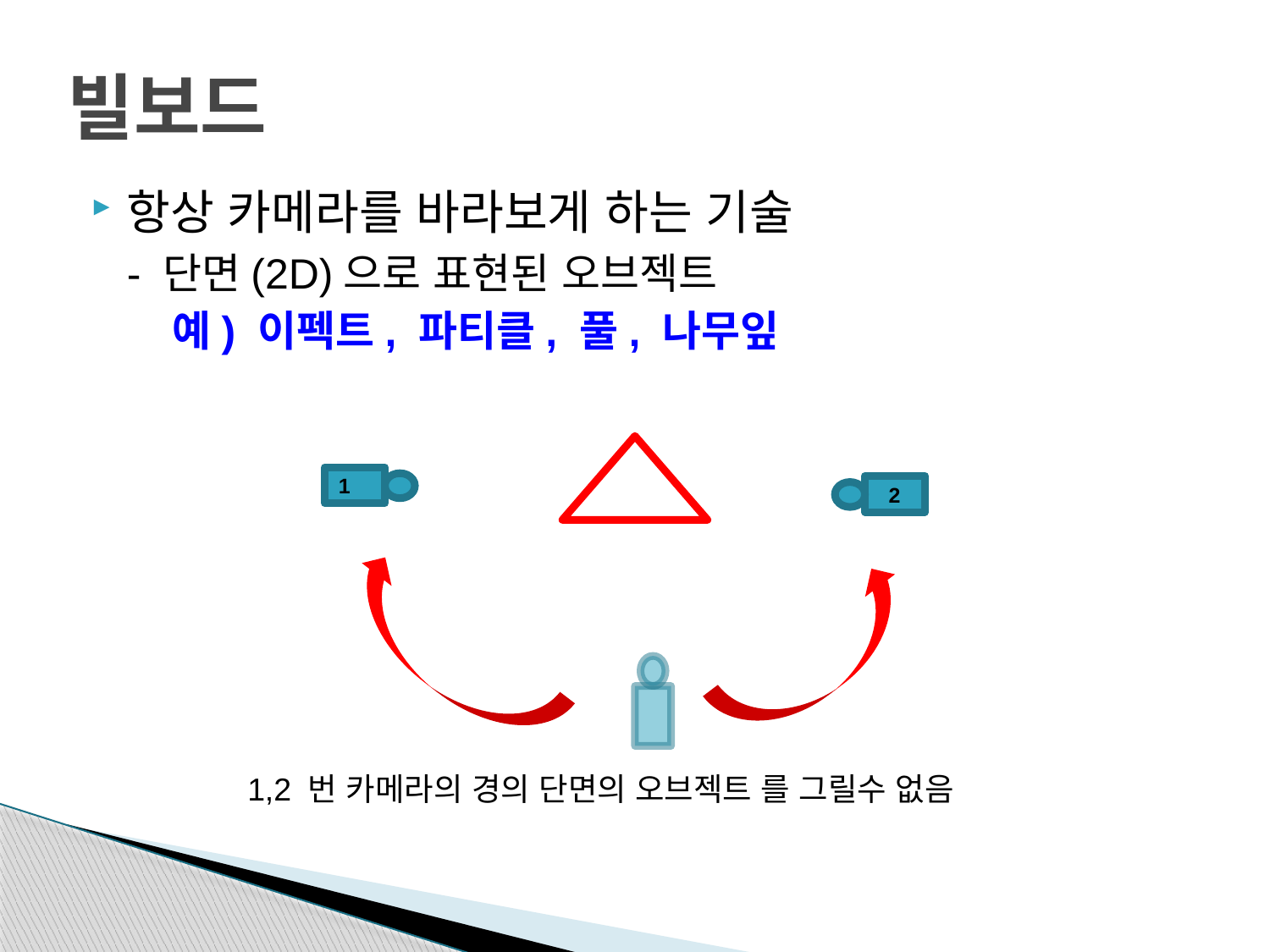

# 빌보드
항상 카메라를 바라보게 하는 기술
   - 단면(2D)으로 표현된 오브젝트
      예) 이펙트, 파티클, 풀, 나무잎

1

2

1,2 번 카메라의 경의 단면의 오브젝트 를 그릴수 없음